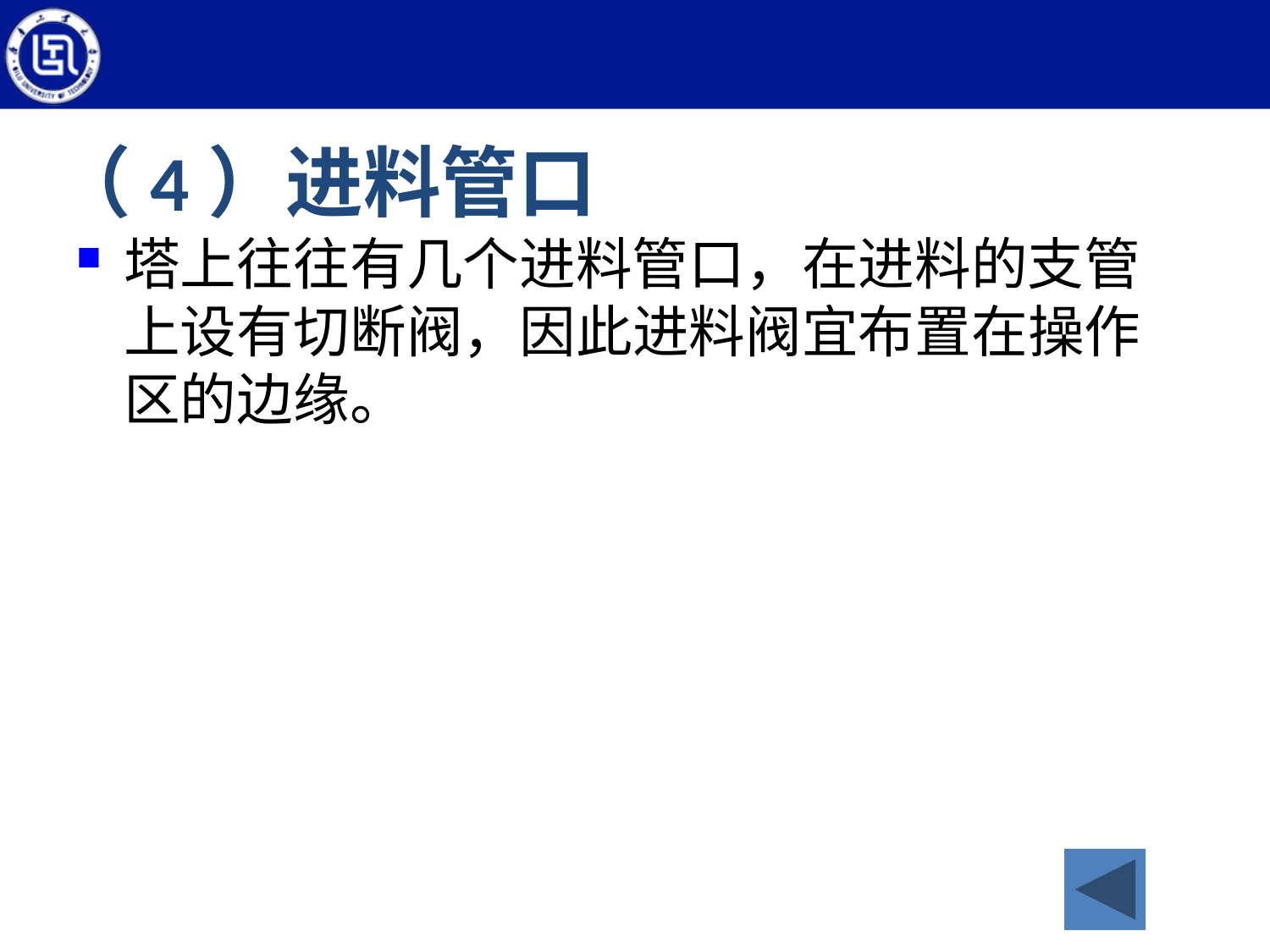

# （4）进料管口
塔上往往有几个进料管口，在进料的支管上设有切断阀，因此进料阀宜布置在操作区的边缘。